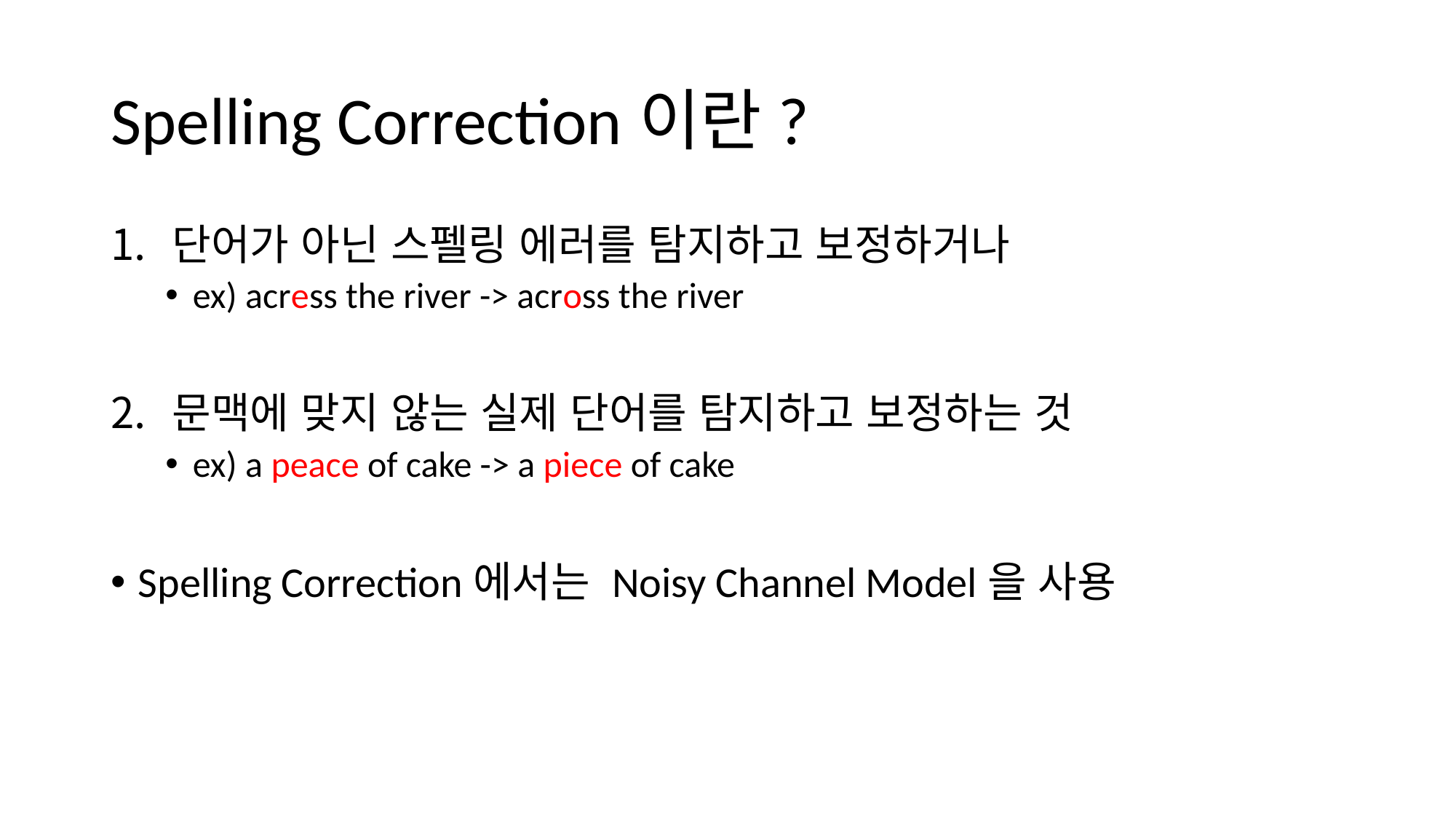

# Spelling Correction이란?
단어가 아닌 스펠링 에러를 탐지하고 보정하거나
ex) acress the river -> across the river

문맥에 맞지 않는 실제 단어를 탐지하고 보정하는 것
ex) a peace of cake -> a piece of cake

Spelling Correction에서는 Noisy Channel Model을 사용